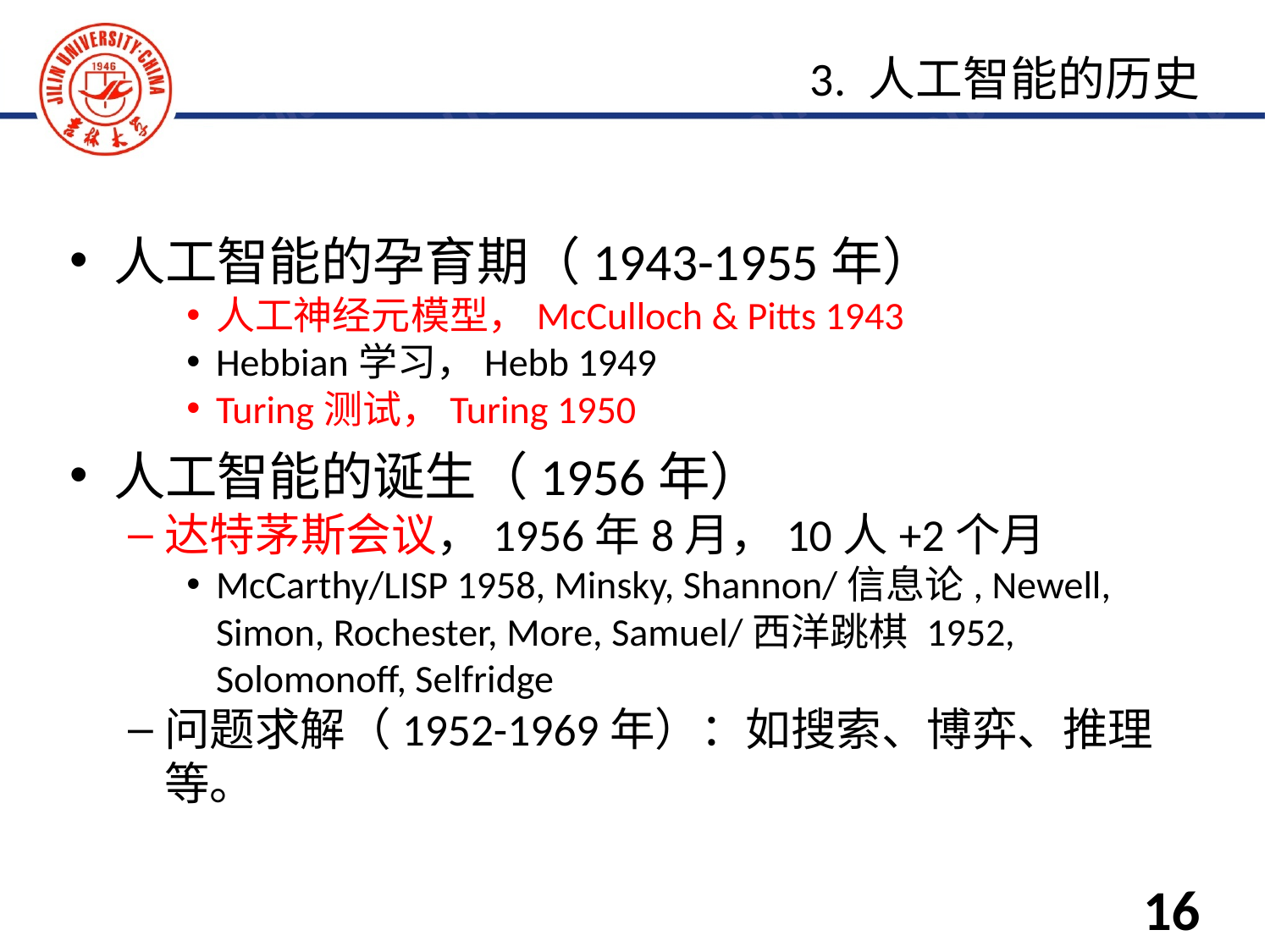

人工智能的孕育期（1943-1955年）
人工神经元模型，McCulloch & Pitts 1943
Hebbian学习，Hebb 1949
Turing测试，Turing 1950
人工智能的诞生（1956年）
达特茅斯会议，1956年8月，10人+2个月
McCarthy/LISP 1958, Minsky, Shannon/信息论, Newell, Simon, Rochester, More, Samuel/西洋跳棋 1952, Solomonoff, Selfridge
问题求解（1952-1969年）：如搜索、博弈、推理等。
3. 人工智能的历史
16